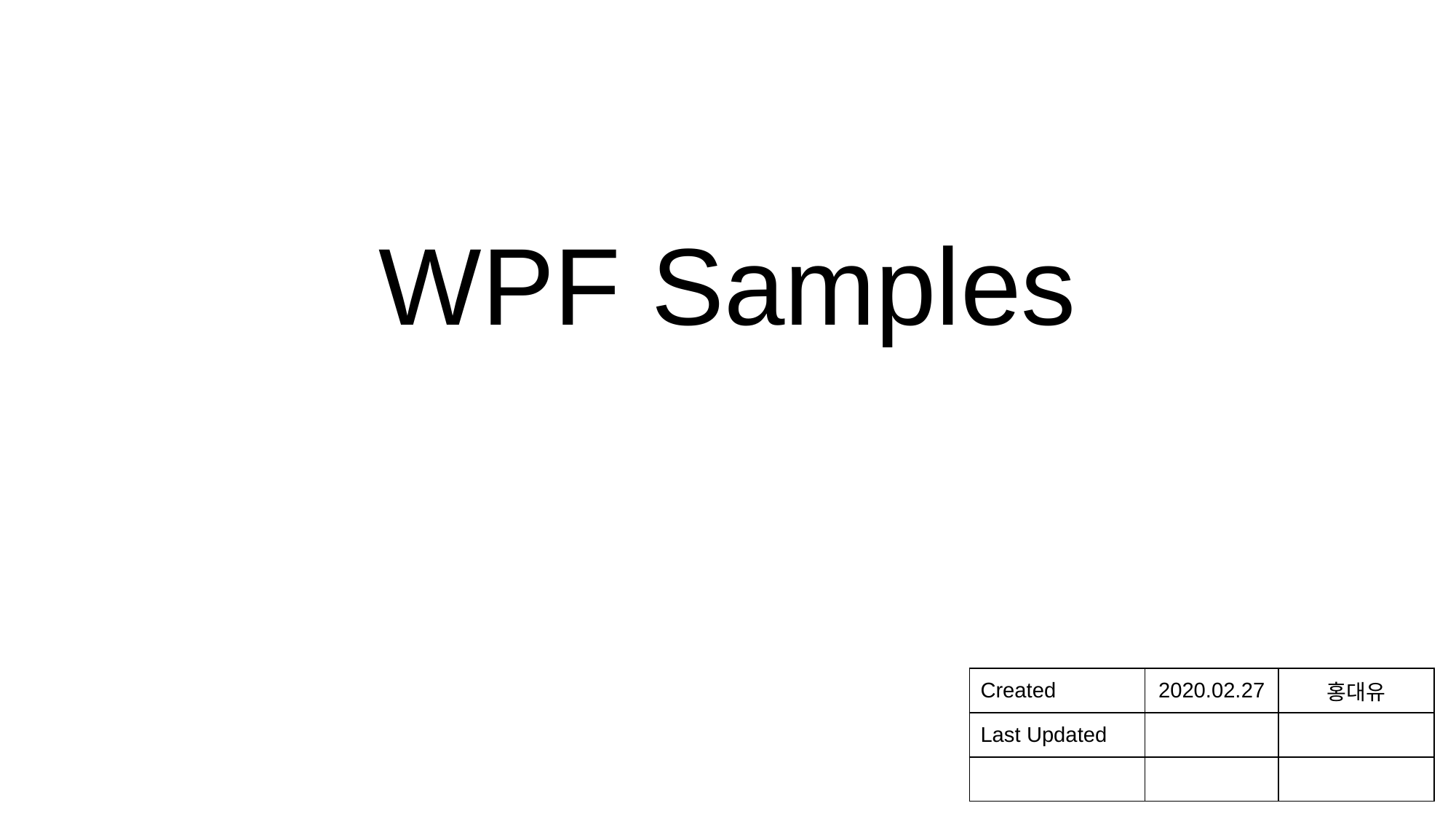

# WPF Samples
| Created | 2020.02.27 | 홍대유 |
| --- | --- | --- |
| Last Updated |  |  |
|  |  |  |